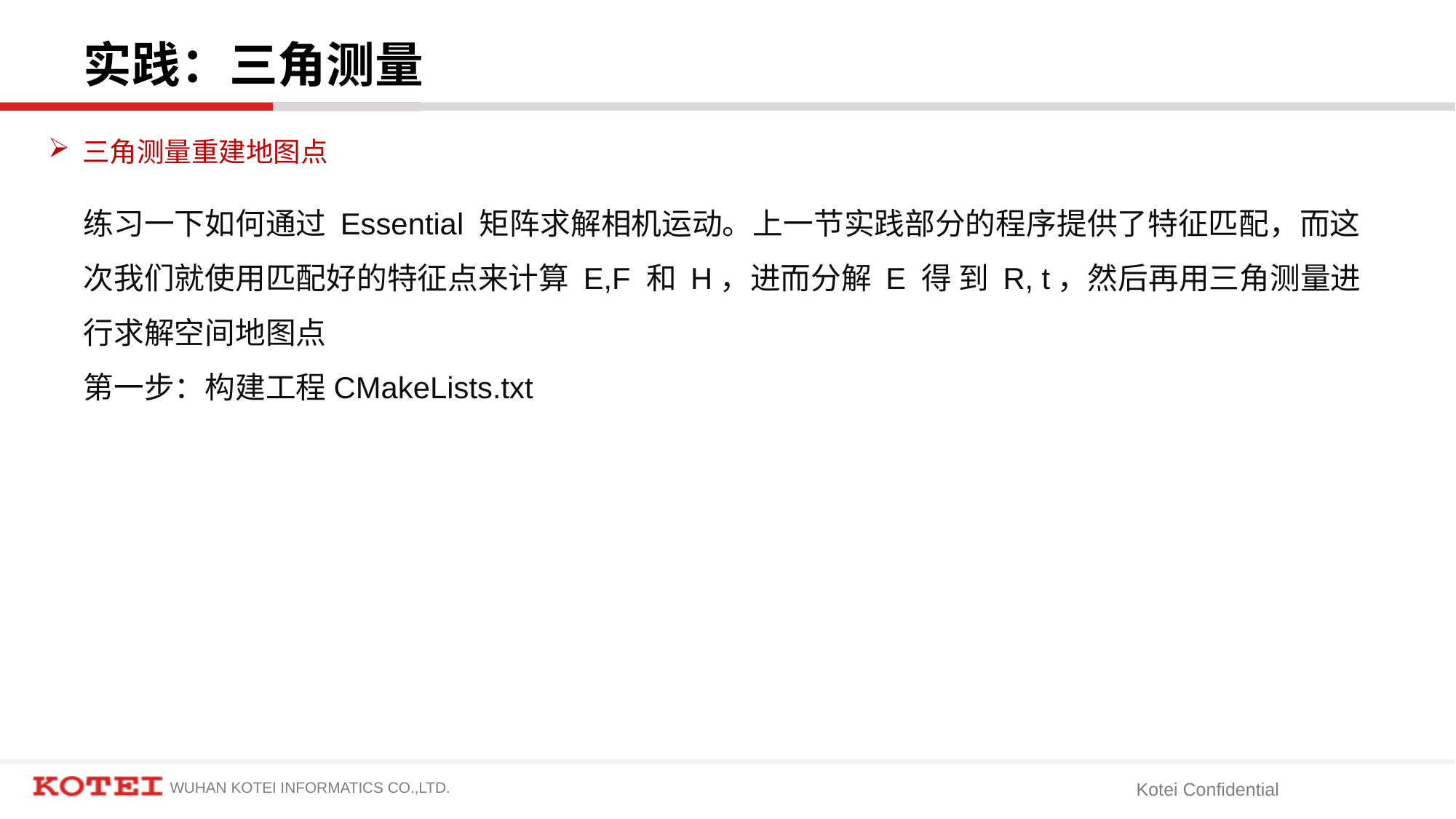

# 实践：三角测量
三角测量重建地图点
练习一下如何通过 Essential 矩阵求解相机运动。上一节实践部分的程序提供了特征匹配，而这次我们就使用匹配好的特征点来计算 E,F 和 H，进而分解 E 得 到 R, t，然后再用三角测量进行求解空间地图点
第一步：构建工程CMakeLists.txt